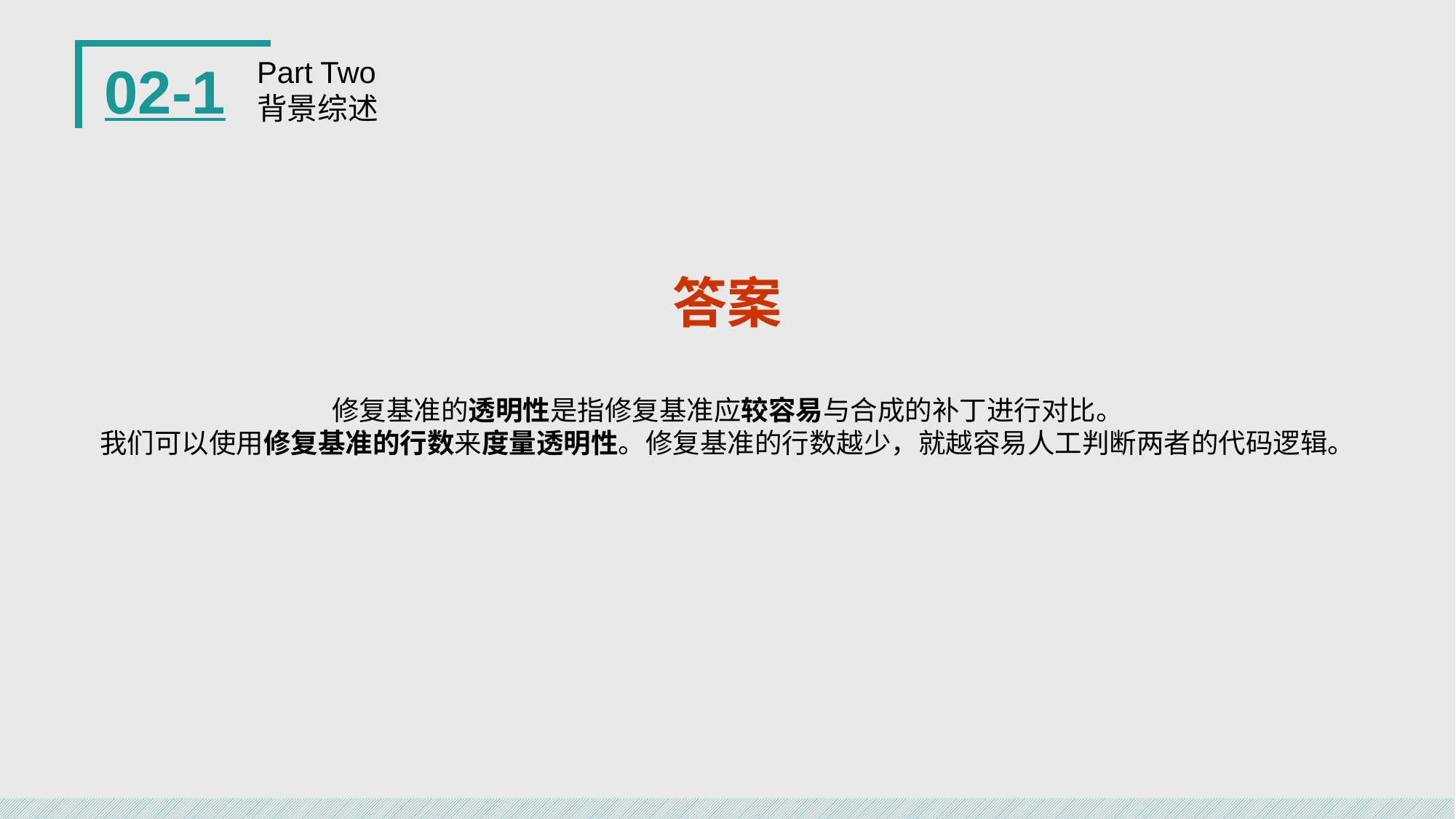

Part Two
背景综述
02-1

答案

修复基准的透明性是指修复基准应较容易与合成的补丁进行对比。
我们可以使用修复基准的行数来度量透明性。修复基准的行数越少，就越容易人工判断两者的代码逻辑。